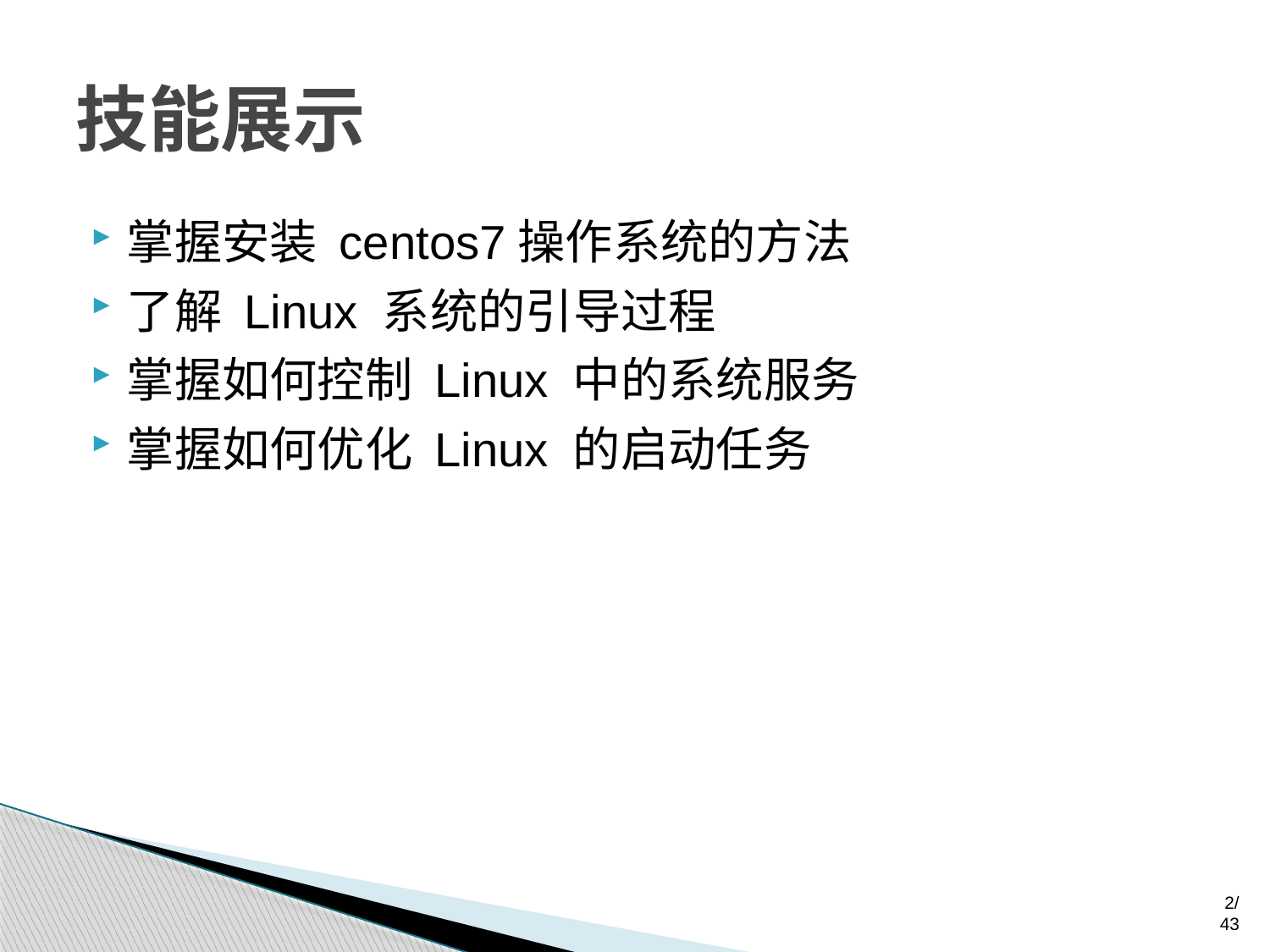

# 技能展示
掌握安装 centos7操作系统的方法
了解 Linux 系统的引导过程
掌握如何控制 Linux 中的系统服务
掌握如何优化 Linux 的启动任务
2/43